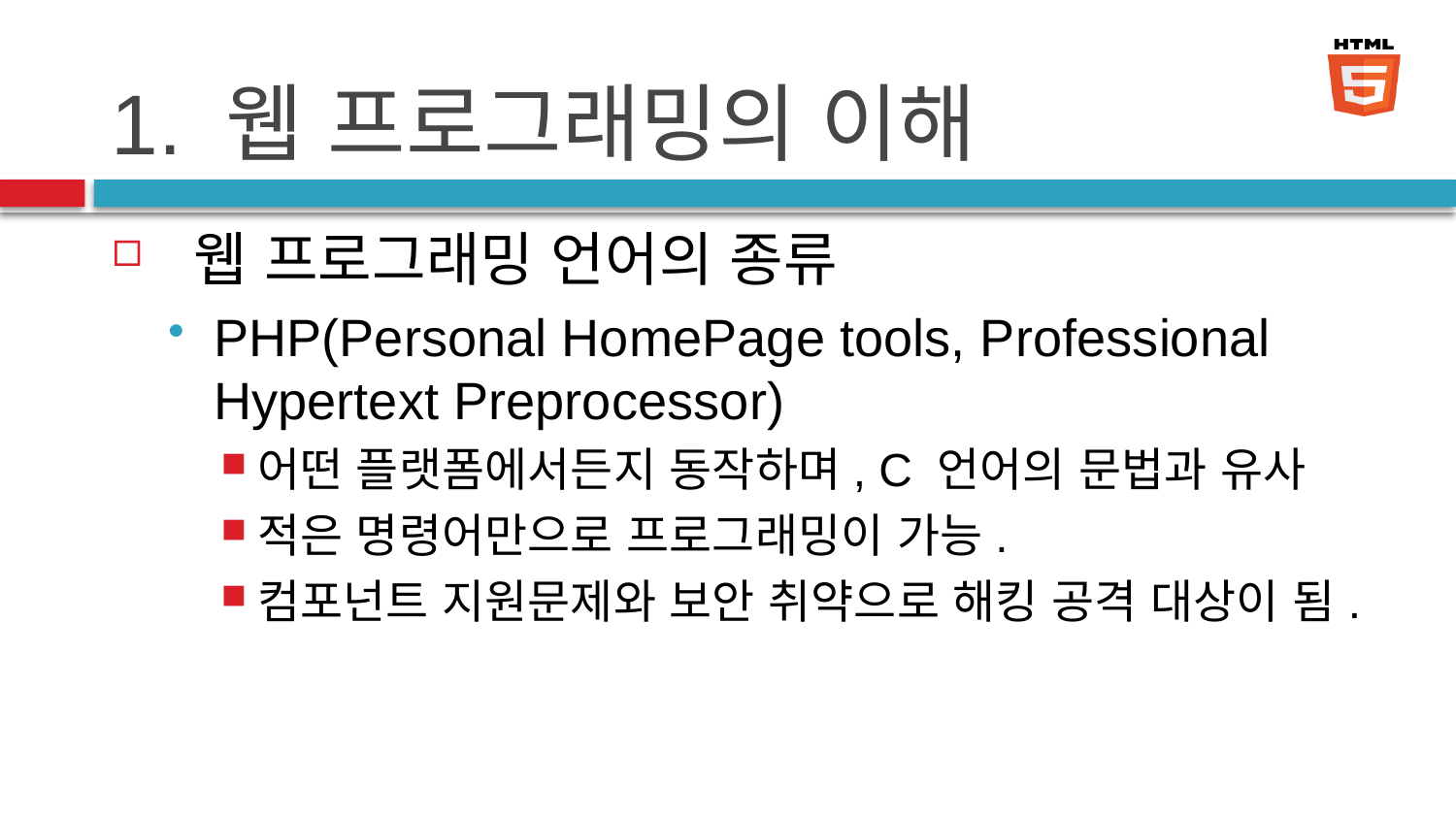

# 1. 웹 프로그래밍의 이해
웹 프로그래밍 언어의 종류
PHP(Personal HomePage tools, Professional Hypertext Preprocessor)
어떤 플랫폼에서든지 동작하며, C 언어의 문법과 유사
적은 명령어만으로 프로그래밍이 가능.
컴포넌트 지원문제와 보안 취약으로 해킹 공격 대상이 됨.